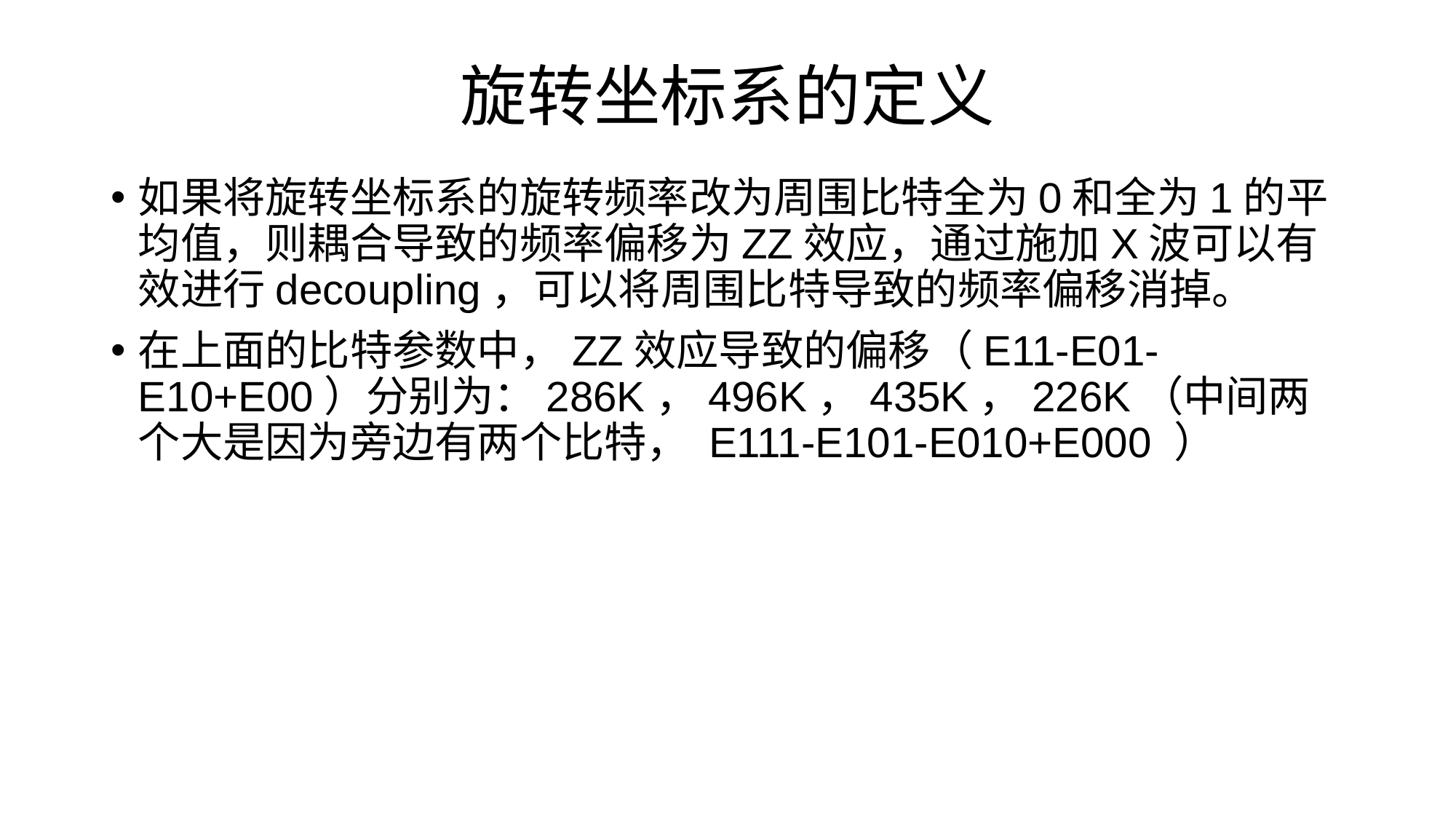

# 旋转坐标系的定义
如果将旋转坐标系的旋转频率改为周围比特全为0和全为1的平均值，则耦合导致的频率偏移为ZZ效应，通过施加X波可以有效进行decoupling，可以将周围比特导致的频率偏移消掉。
在上面的比特参数中，ZZ效应导致的偏移（E11-E01-E10+E00）分别为：286K，496K，435K，226K（中间两个大是因为旁边有两个比特， E111-E101-E010+E000 ）